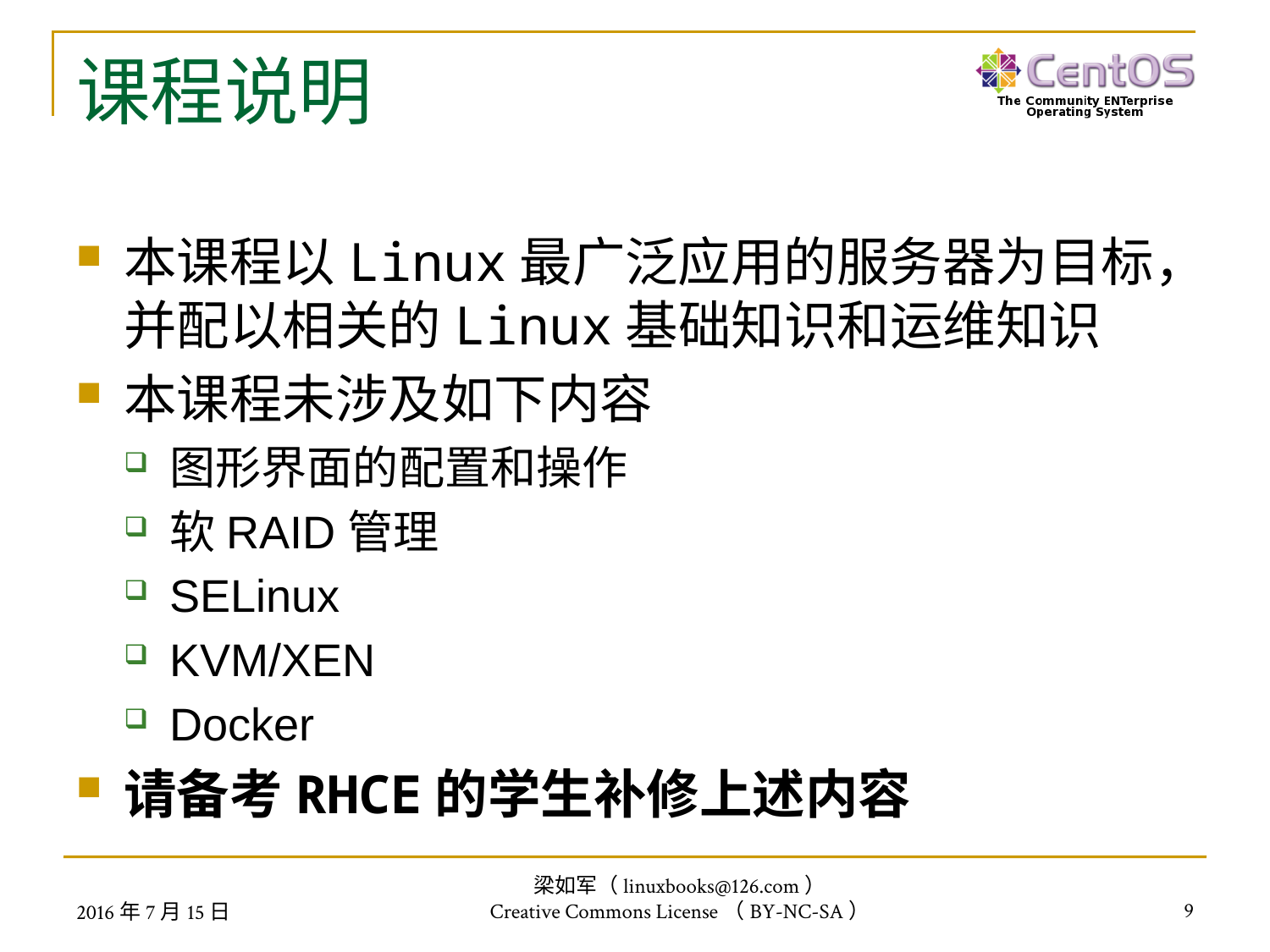

# 课程说明
本课程以Linux最广泛应用的服务器为目标，并配以相关的Linux基础知识和运维知识
本课程未涉及如下内容
图形界面的配置和操作
软RAID管理
SELinux
KVM/XEN
Docker
请备考RHCE的学生补修上述内容
梁如军（linuxbooks@126.com）
Creative Commons License（BY-NC-SA）
2016年7月15日
9